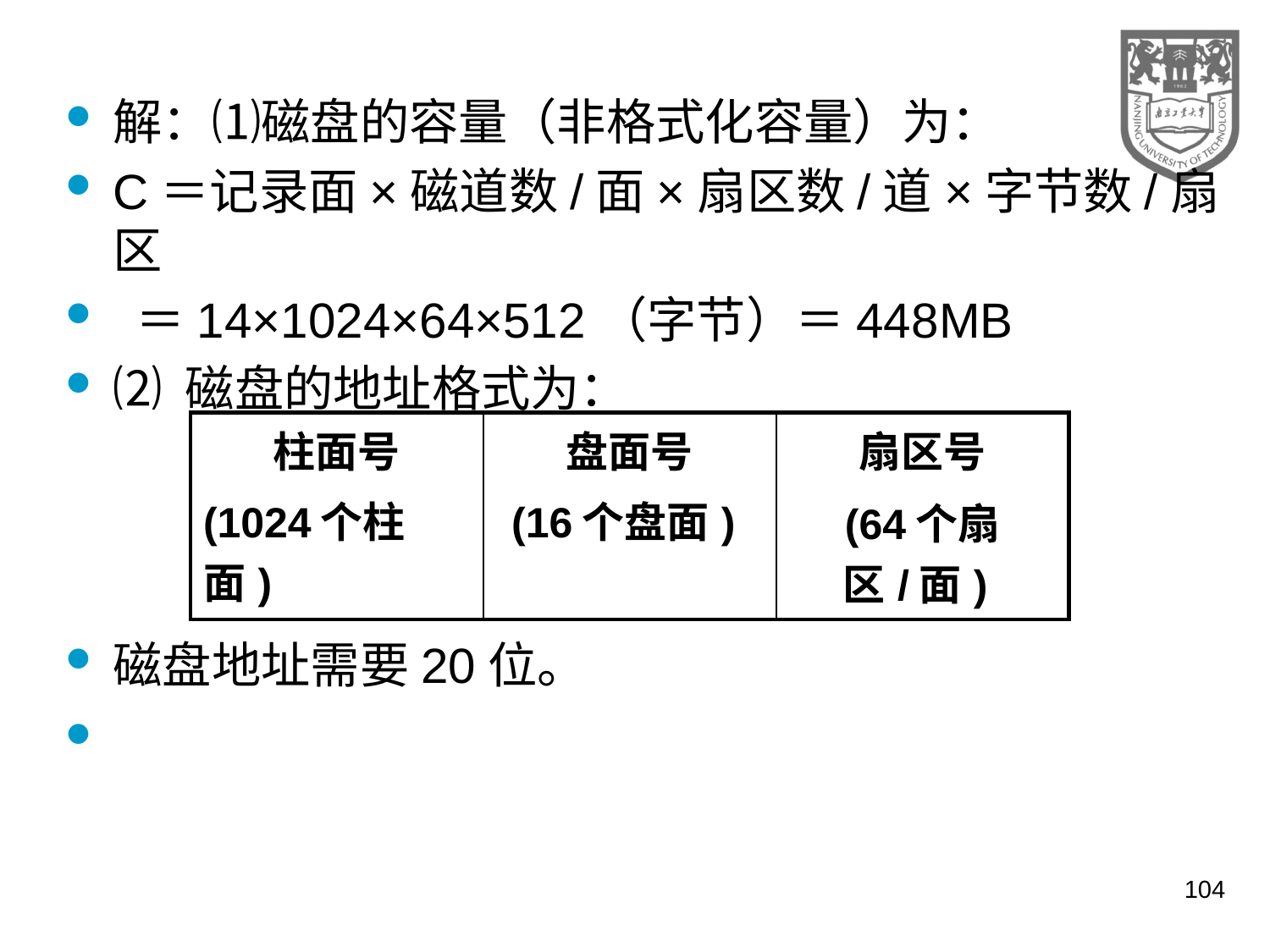

解：⑴磁盘的容量（非格式化容量）为：
C＝记录面×磁道数/面×扇区数/道×字节数/扇区
 ＝14×1024×64×512（字节）＝448MB
⑵ 磁盘的地址格式为：

磁盘地址需要20位。

| 柱面号 (1024个柱面) | 盘面号 (16个盘面) | 扇区号 (64个扇区/面) |
| --- | --- | --- |
104